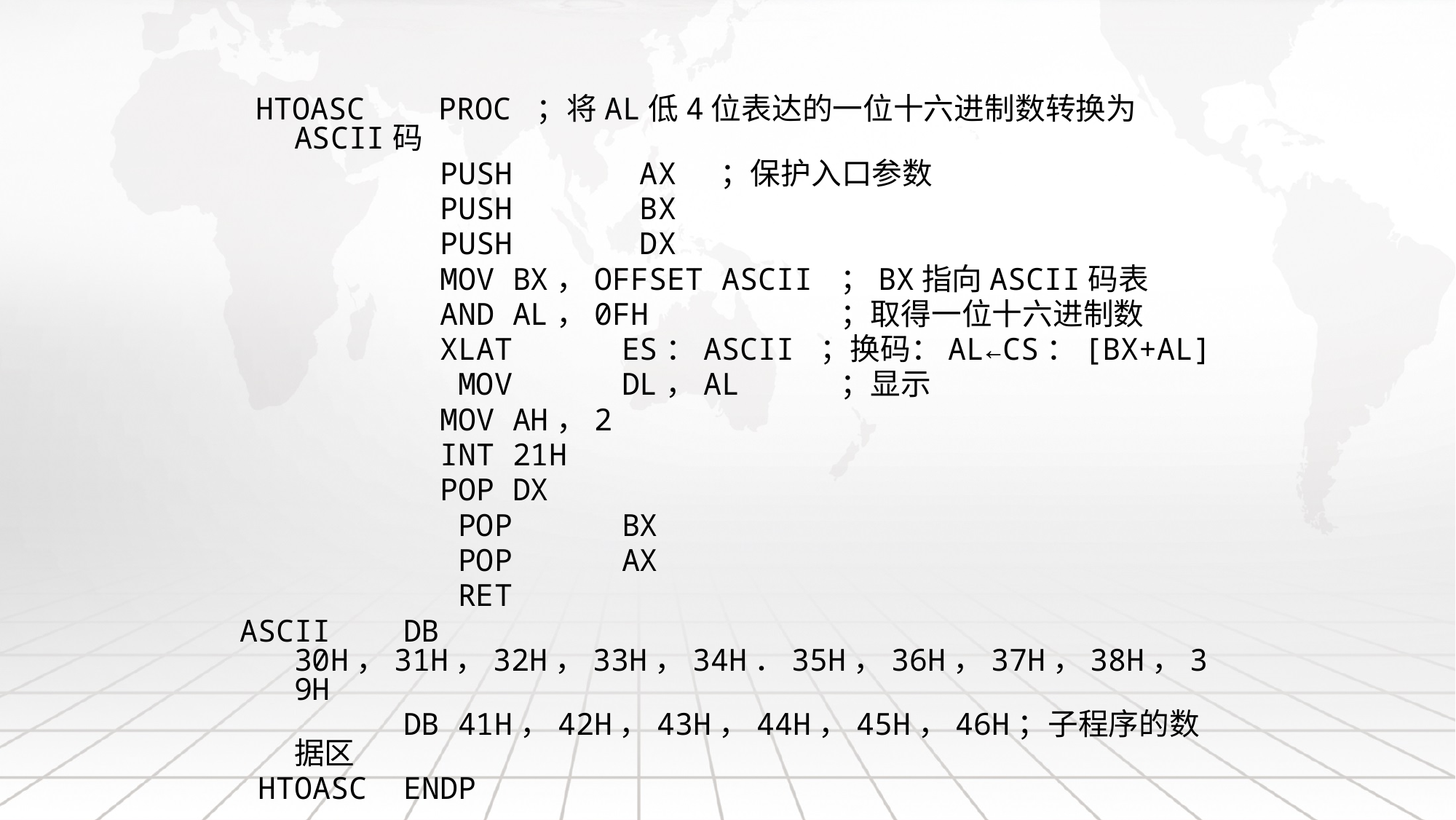

HTOASC    PROC ；将AL低4位表达的一位十六进制数转换为ASCII码
           PUSH	 AX  ；保护入口参数
           PUSH	 BX
           PUSH	 DX
           MOV	BX，OFFSET ASCII 	；BX指向ASCII码表
           AND	AL，0FH          	；取得一位十六进制数
           XLAT	ES：ASCII ；换码：AL←CS：[BX+AL]
   	   MOV	DL，AL	；显示
           MOV	AH，2
           INT	21H
           POP	DX
		   POP 	BX
		   POP 	AX
		   RET
ASCII	DB 30H，31H，32H，33H，34H．35H，36H，37H，38H，39H
    	DB 41H，42H，43H，44H，45H，46H；子程序的数据区
 HTOASC  ENDP